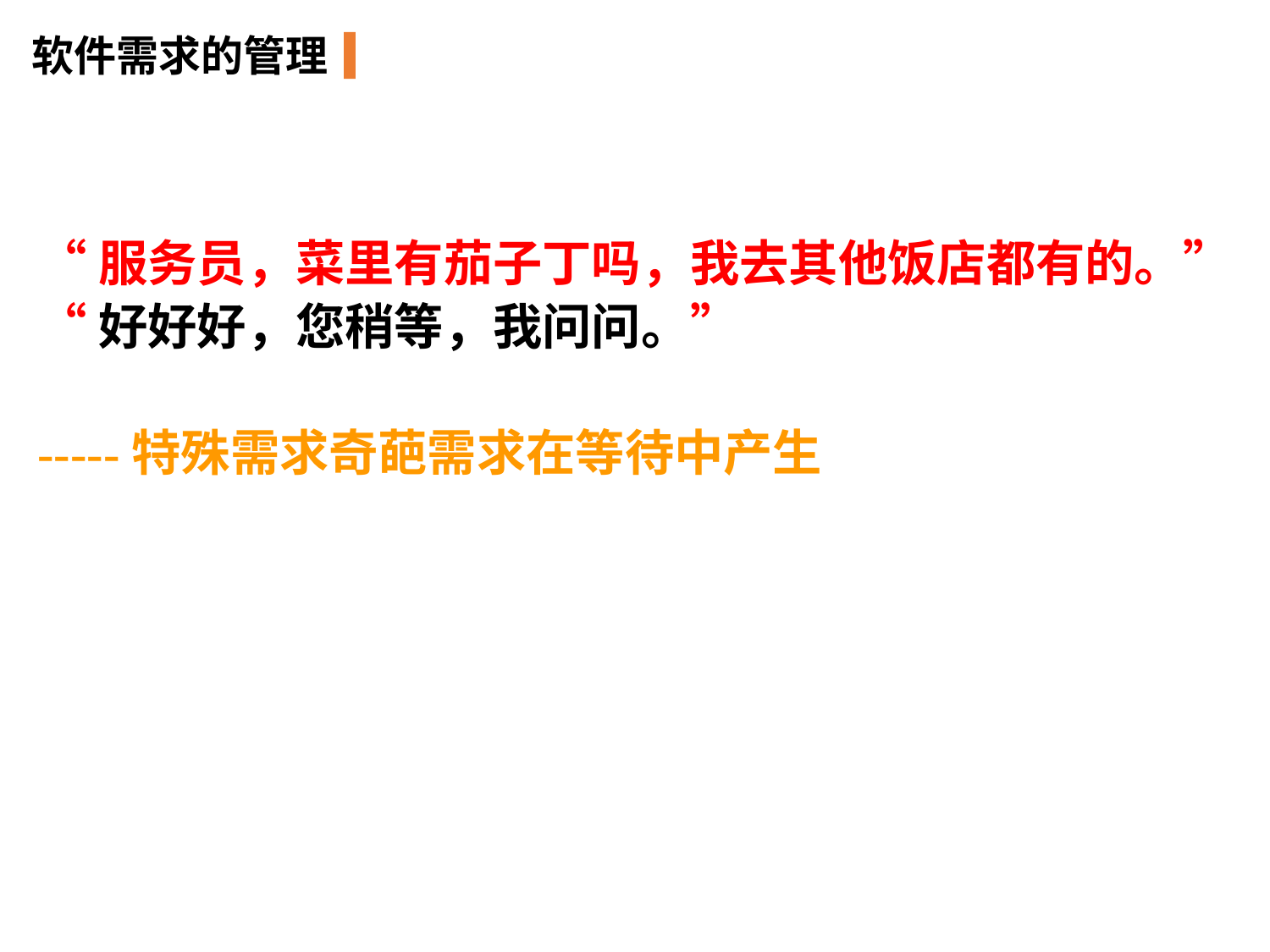

软件需求的管理

“服务员，菜里有茄子丁吗，我去其他饭店都有的。”
“好好好，您稍等，我问问。”

-----特殊需求奇葩需求在等待中产生